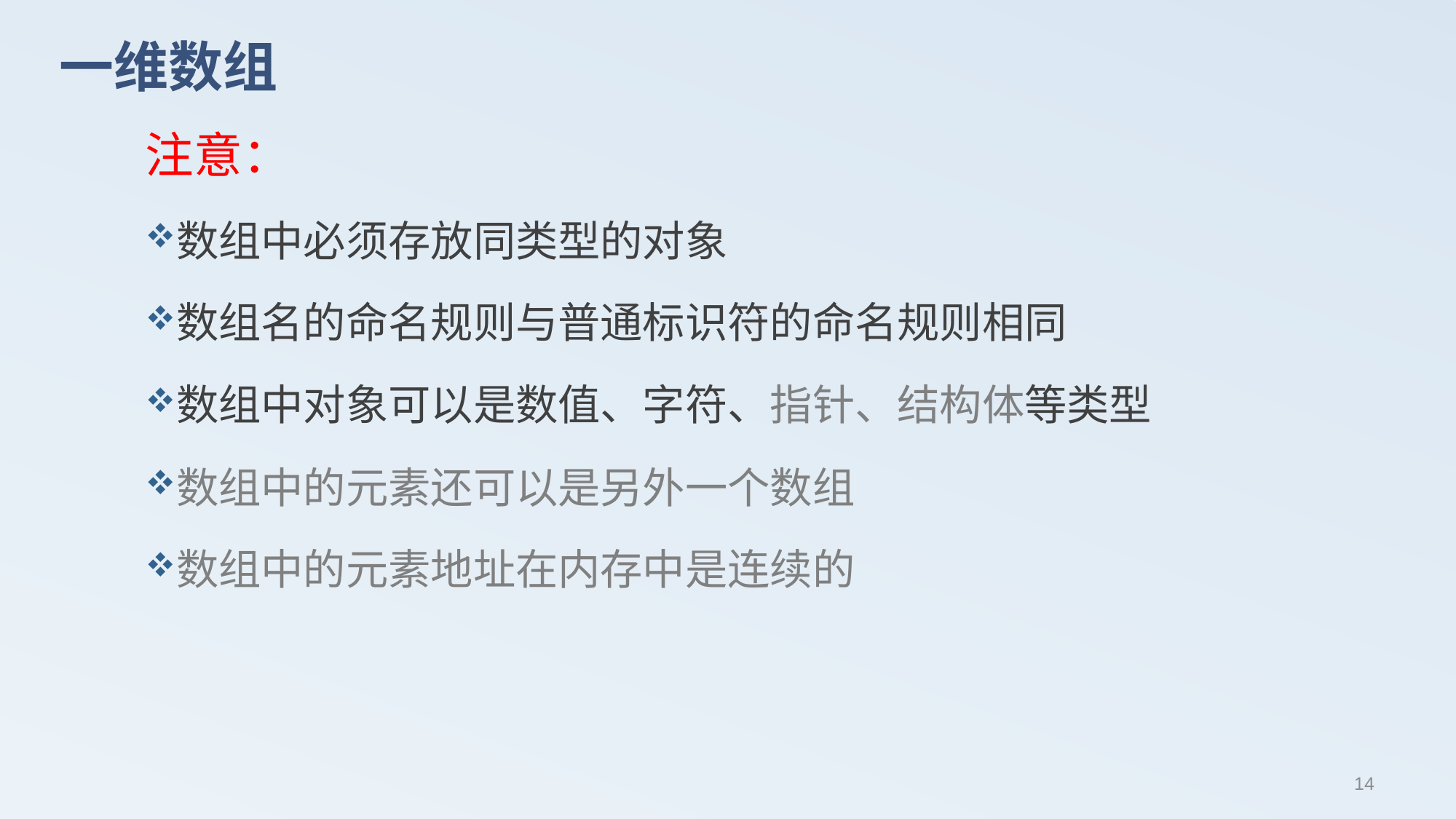

# 一维数组
注意：
数组中必须存放同类型的对象
数组名的命名规则与普通标识符的命名规则相同
数组中对象可以是数值、字符、指针、结构体等类型
数组中的元素还可以是另外一个数组
数组中的元素地址在内存中是连续的